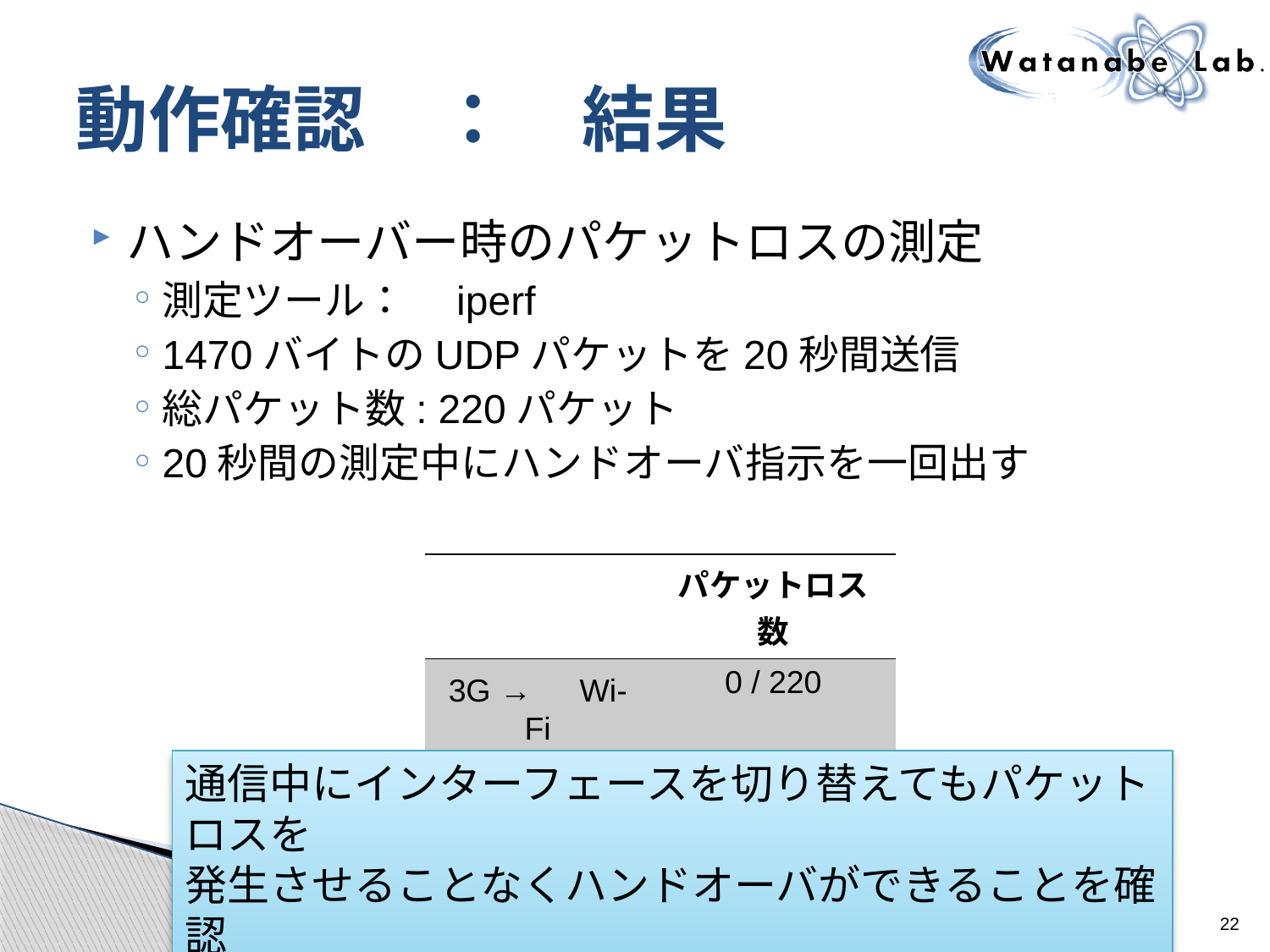

# 動作確認　：　結果
ハンドオーバー時のパケットロスの測定
測定ツール：　iperf
1470バイトのUDPパケットを20秒間送信
総パケット数: 220パケット
20秒間の測定中にハンドオーバ指示を一回出す
|  | パケットロス数 |
| --- | --- |
| 3G →　Wi-Fi | 0 / 220 |
| Wi-Fi → 3G | 0 / 220 |
通信中にインターフェースを切り替えてもパケットロスを
発生させることなくハンドオーバができることを確認
22